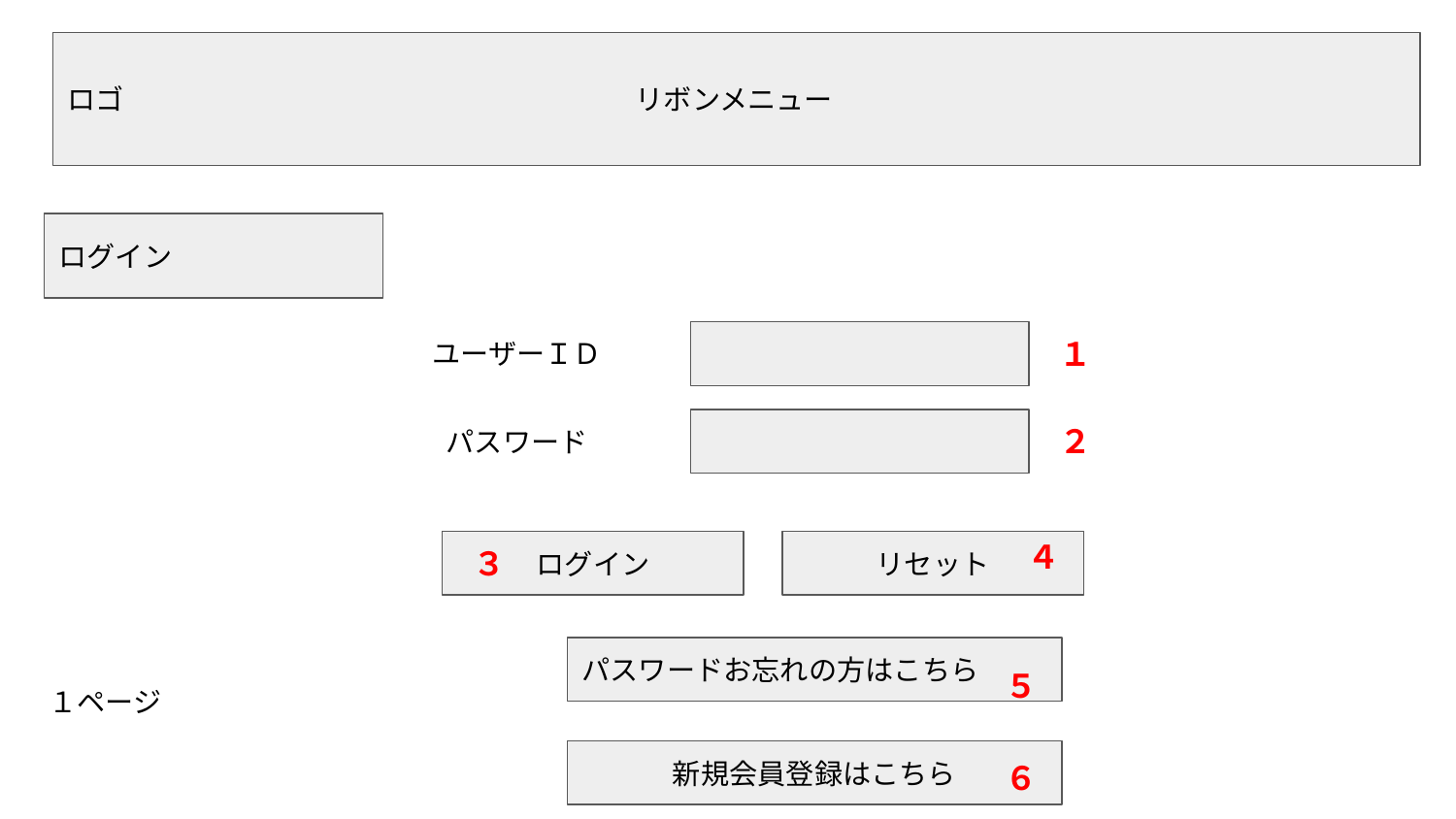

ロゴ　　　　　　　　　　　　　　　　　　リボンメニュー
ログイン
１
ユーザーＩＤ

２
パスワード

４
３

ログイン
リセット
パスワードお忘れの方はこちら
５
１ページ
新規会員登録はこちら
６